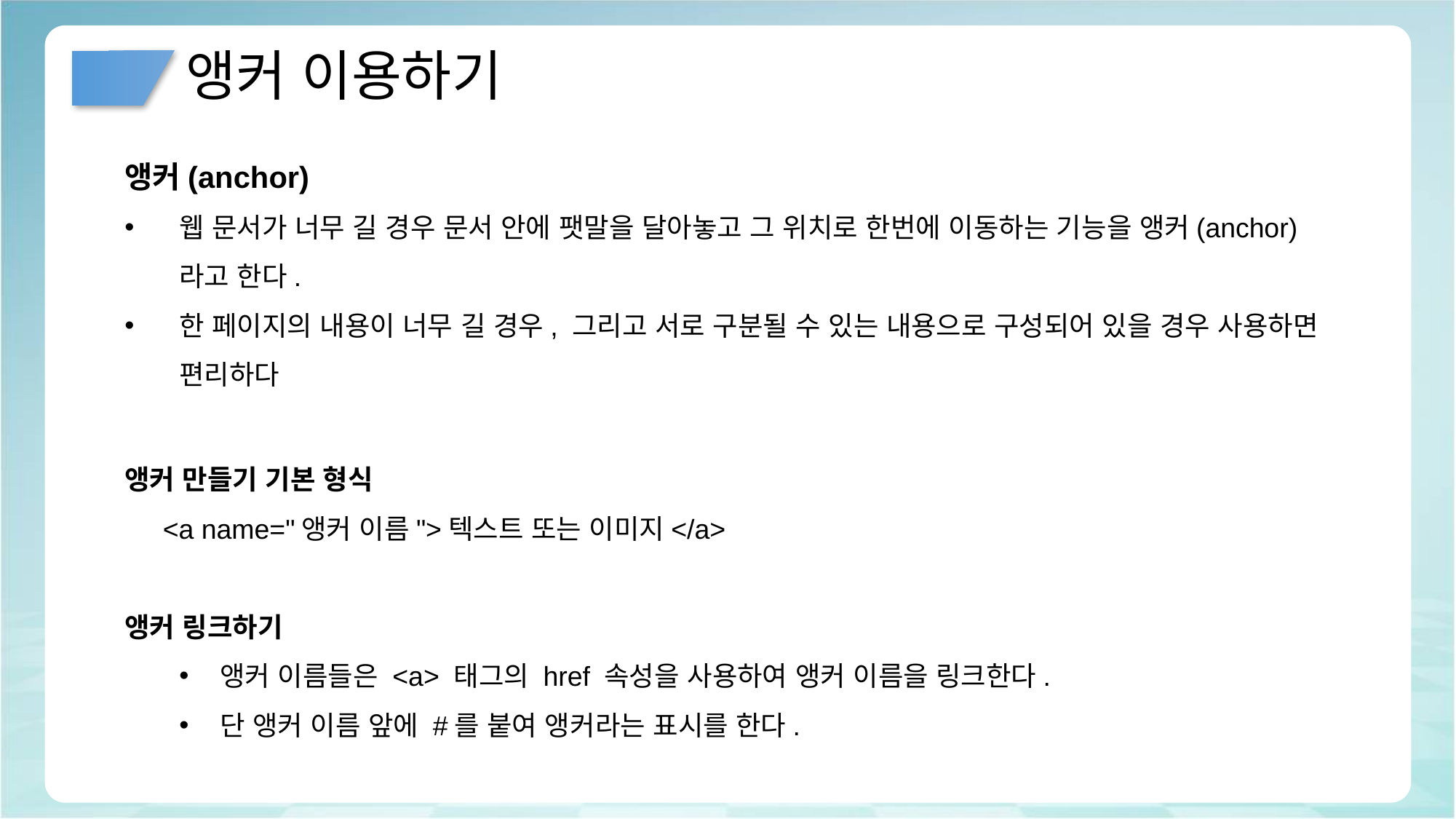

# 앵커 이용하기
앵커(anchor)
웹 문서가 너무 길 경우 문서 안에 팻말을 달아놓고 그 위치로 한번에 이동하는 기능을 앵커(anchor)라고 한다.
한 페이지의 내용이 너무 길 경우, 그리고 서로 구분될 수 있는 내용으로 구성되어 있을 경우 사용하면 편리하다

앵커 만들기 기본 형식
     <a name="앵커 이름">텍스트 또는 이미지</a>

앵커 링크하기
앵커 이름들은 <a> 태그의 href 속성을 사용하여 앵커 이름을 링크한다.
단 앵커 이름 앞에 #를 붙여 앵커라는 표시를 한다.